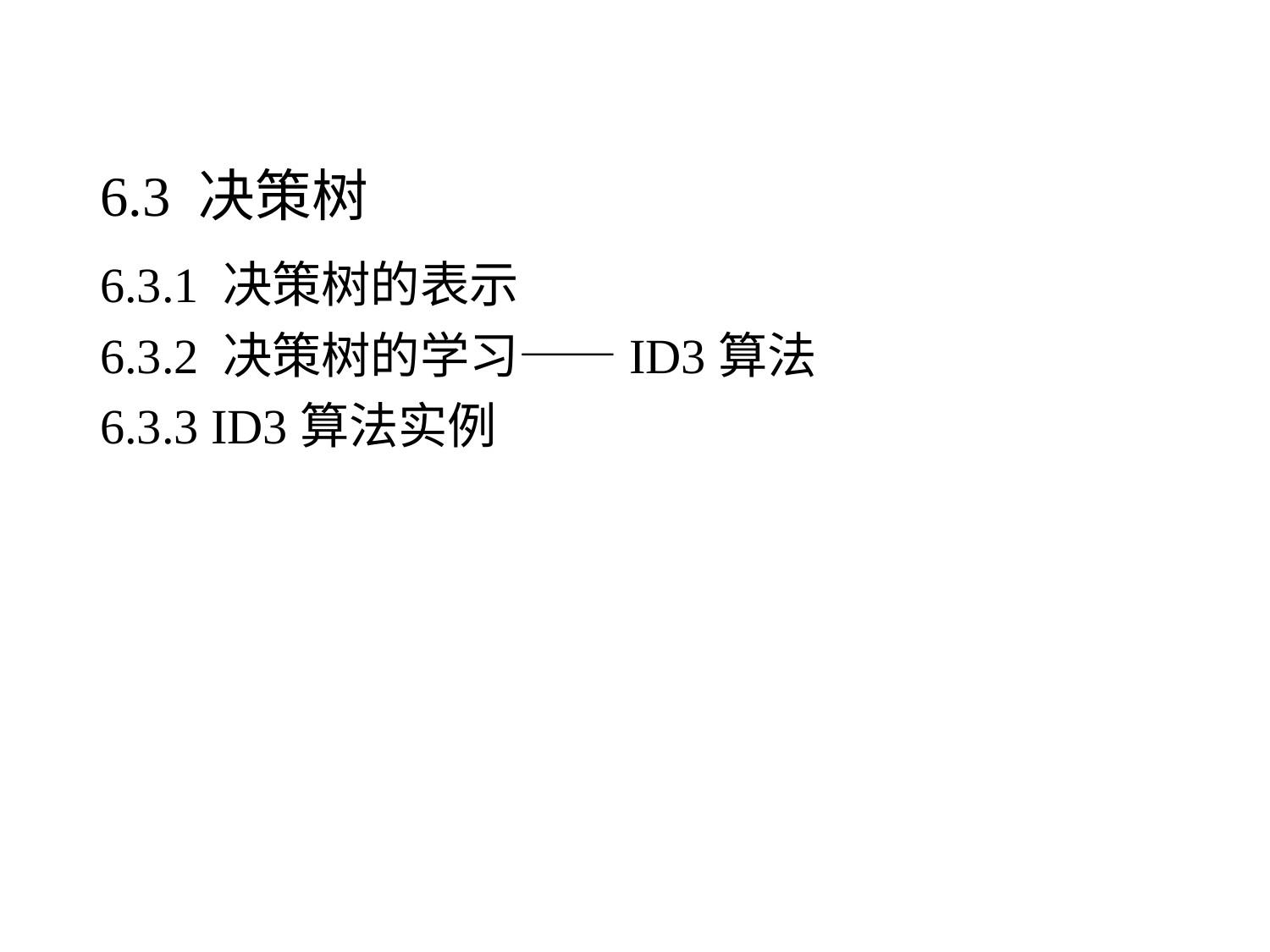

# 6.3 决策树
6.3.1 决策树的表示
6.3.2 决策树的学习——ID3算法
6.3.3 ID3算法实例